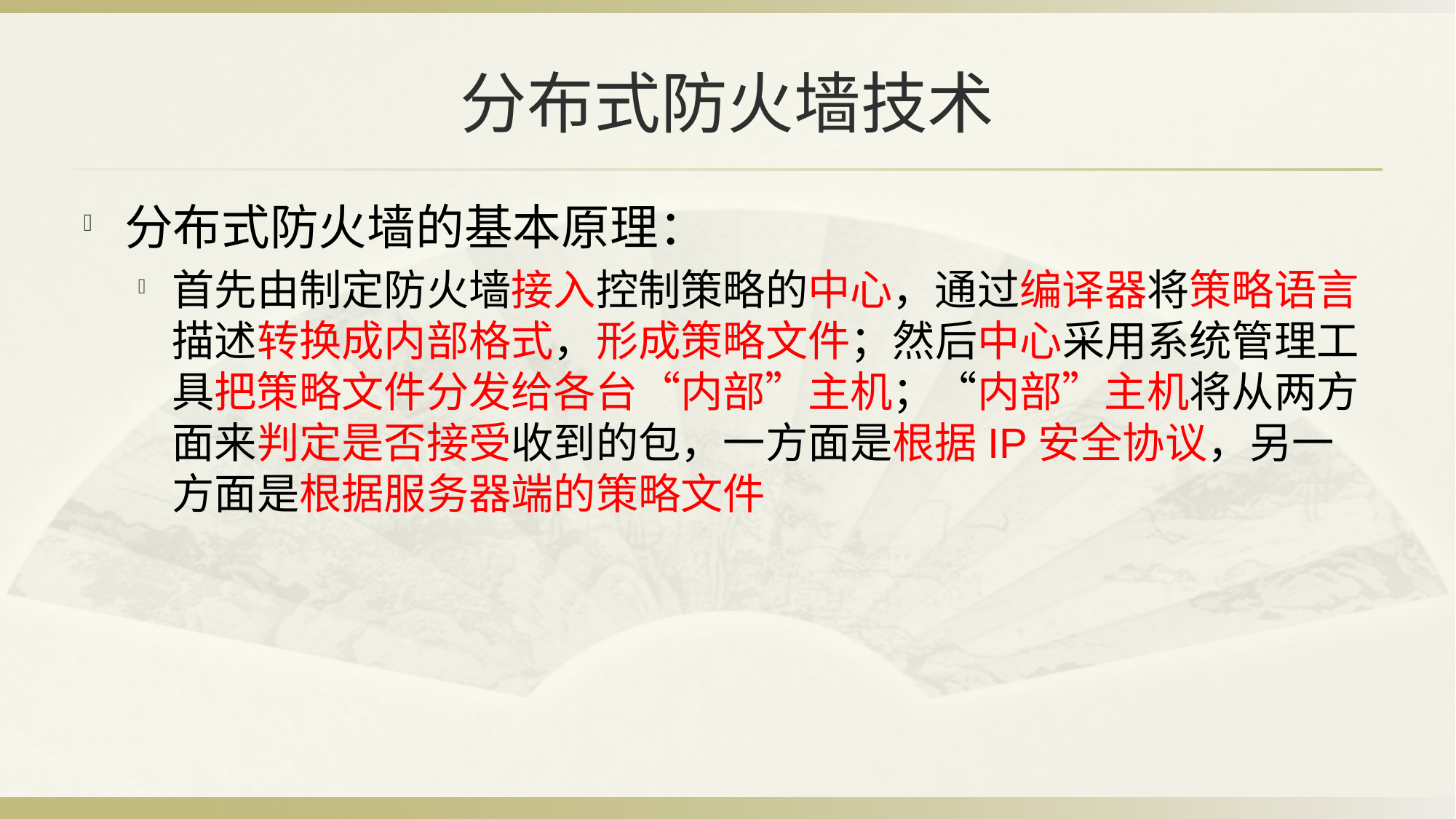

# 分布式防火墙技术
分布式防火墙的基本原理：
首先由制定防火墙接入控制策略的中心，通过编译器将策略语言描述转换成内部格式，形成策略文件；然后中心采用系统管理工具把策略文件分发给各台“内部”主机；“内部”主机将从两方面来判定是否接受收到的包，一方面是根据IP安全协议，另一方面是根据服务器端的策略文件